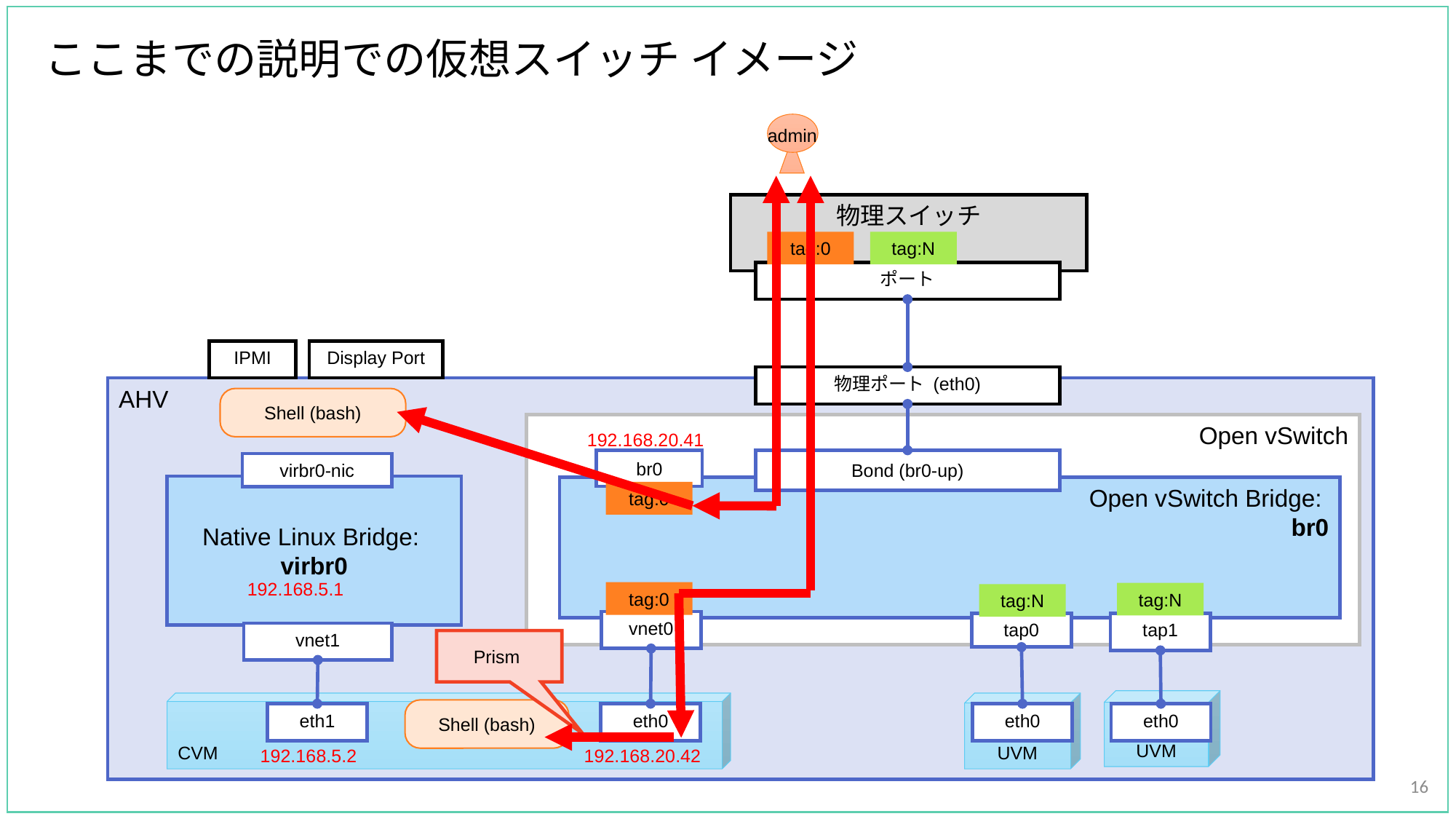

# ここまでの説明での仮想スイッチ イメージ

admin
物理スイッチ
tag:0
tag:N
ポート
Display Port
IPMI
物理ポート (eth0)
AHV
Shell (bash)
Open vSwitch
192.168.20.41
Bond (br0-up)
br0
virbr0-nic
Native Linux Bridge:
virbr0
Open vSwitch Bridge:
br0
tag:0
192.168.5.1
tag:0
tag:N
tag:N
vnet0
tap0
tap1
vnet1
Prism
UVM
CVM
UVM
Shell (bash)
eth1
eth0
eth0
eth0
192.168.5.2
192.168.20.42
16